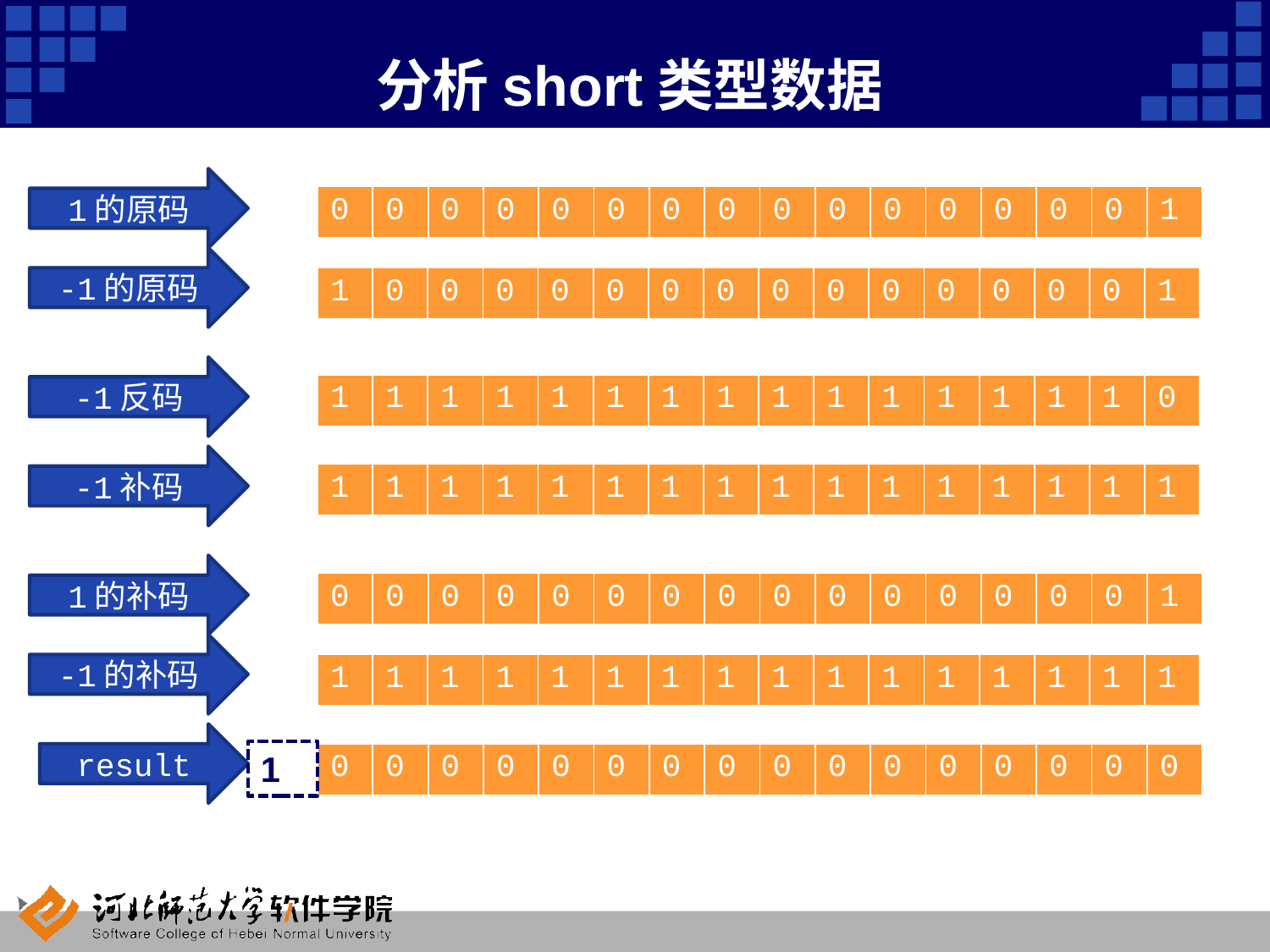

# 分析short类型数据
1的原码
| 0 | 0 | 0 | 0 | 0 | 0 | 0 | 0 | 0 | 0 | 0 | 0 | 0 | 0 | 0 | 1 |
| --- | --- | --- | --- | --- | --- | --- | --- | --- | --- | --- | --- | --- | --- | --- | --- |
-1的原码
| 1 | 0 | 0 | 0 | 0 | 0 | 0 | 0 | 0 | 0 | 0 | 0 | 0 | 0 | 0 | 1 |
| --- | --- | --- | --- | --- | --- | --- | --- | --- | --- | --- | --- | --- | --- | --- | --- |
-1反码
| 1 | 1 | 1 | 1 | 1 | 1 | 1 | 1 | 1 | 1 | 1 | 1 | 1 | 1 | 1 | 0 |
| --- | --- | --- | --- | --- | --- | --- | --- | --- | --- | --- | --- | --- | --- | --- | --- |
-1补码
| 1 | 1 | 1 | 1 | 1 | 1 | 1 | 1 | 1 | 1 | 1 | 1 | 1 | 1 | 1 | 1 |
| --- | --- | --- | --- | --- | --- | --- | --- | --- | --- | --- | --- | --- | --- | --- | --- |
1的补码
| 0 | 0 | 0 | 0 | 0 | 0 | 0 | 0 | 0 | 0 | 0 | 0 | 0 | 0 | 0 | 1 |
| --- | --- | --- | --- | --- | --- | --- | --- | --- | --- | --- | --- | --- | --- | --- | --- |
-1的补码
| 1 | 1 | 1 | 1 | 1 | 1 | 1 | 1 | 1 | 1 | 1 | 1 | 1 | 1 | 1 | 1 |
| --- | --- | --- | --- | --- | --- | --- | --- | --- | --- | --- | --- | --- | --- | --- | --- |
result
1
| 0 | 0 | 0 | 0 | 0 | 0 | 0 | 0 | 0 | 0 | 0 | 0 | 0 | 0 | 0 | 0 |
| --- | --- | --- | --- | --- | --- | --- | --- | --- | --- | --- | --- | --- | --- | --- | --- |